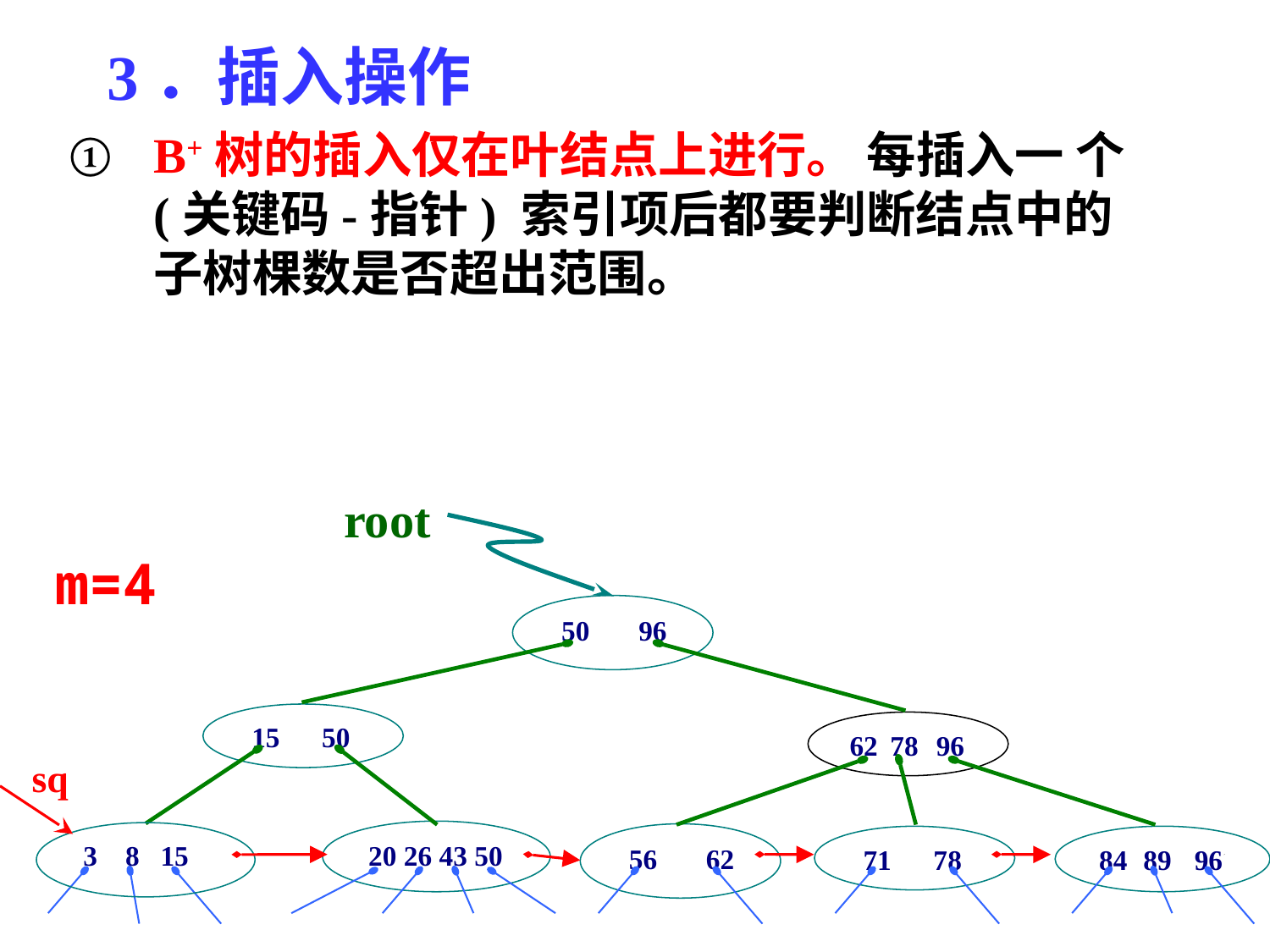

3．插入操作
B+树的插入仅在叶结点上进行。 每插入一 个(关键码-指针) 索引项后都要判断结点中的子树棵数是否超出范围。
root

 50       96

 15      50
62   78    96
sq

20 26 43 50

 56       62
 71      78
84   89    96
 3    8   15

m=4